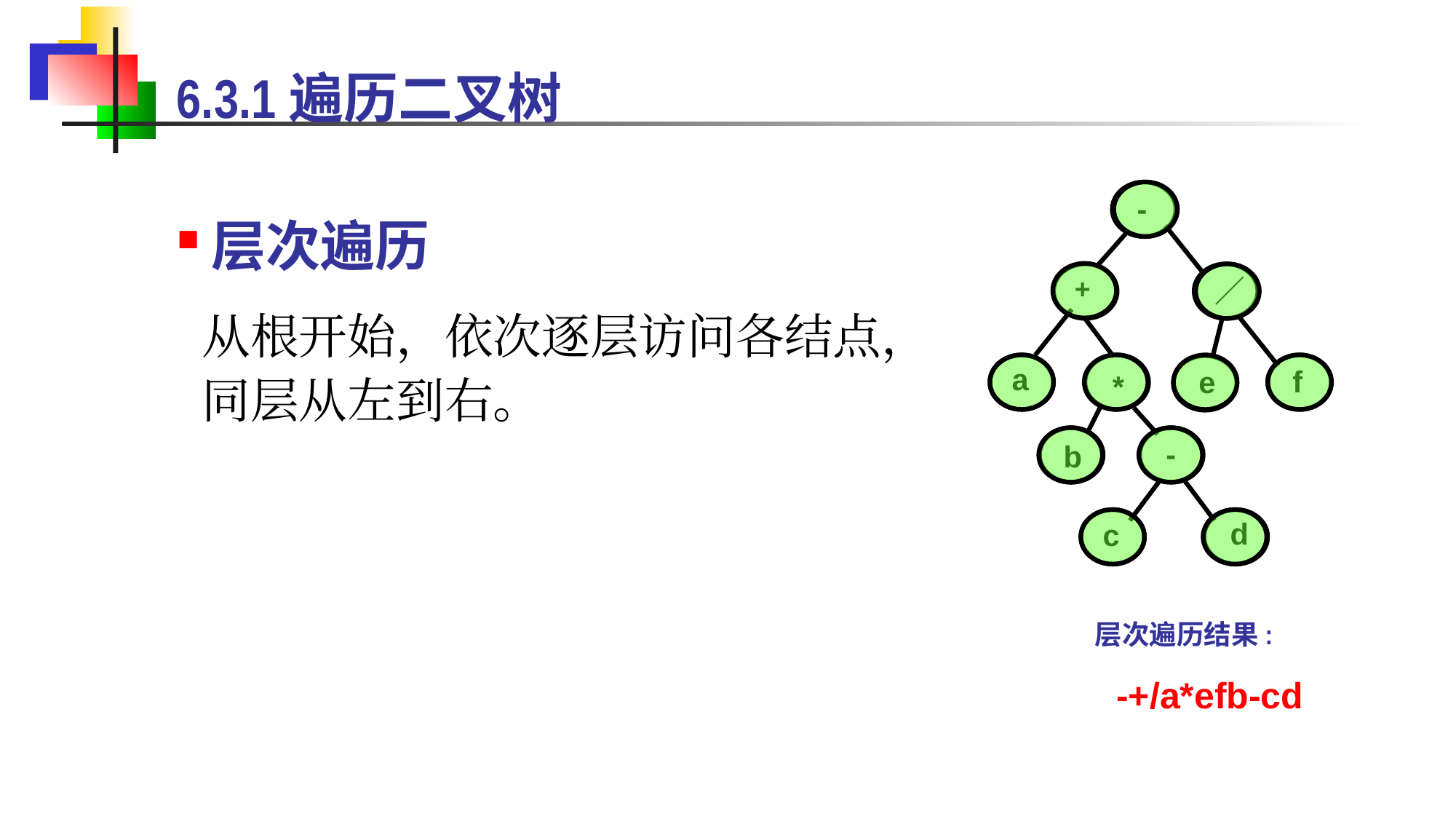

6.3.1遍历二叉树
层次遍历

-

+
／

a

f
e
*

-
b

d
c

从根开始，依次逐层访问各结点，
同层从左到右。

层次遍历结果:
 -+/a*efb-cd